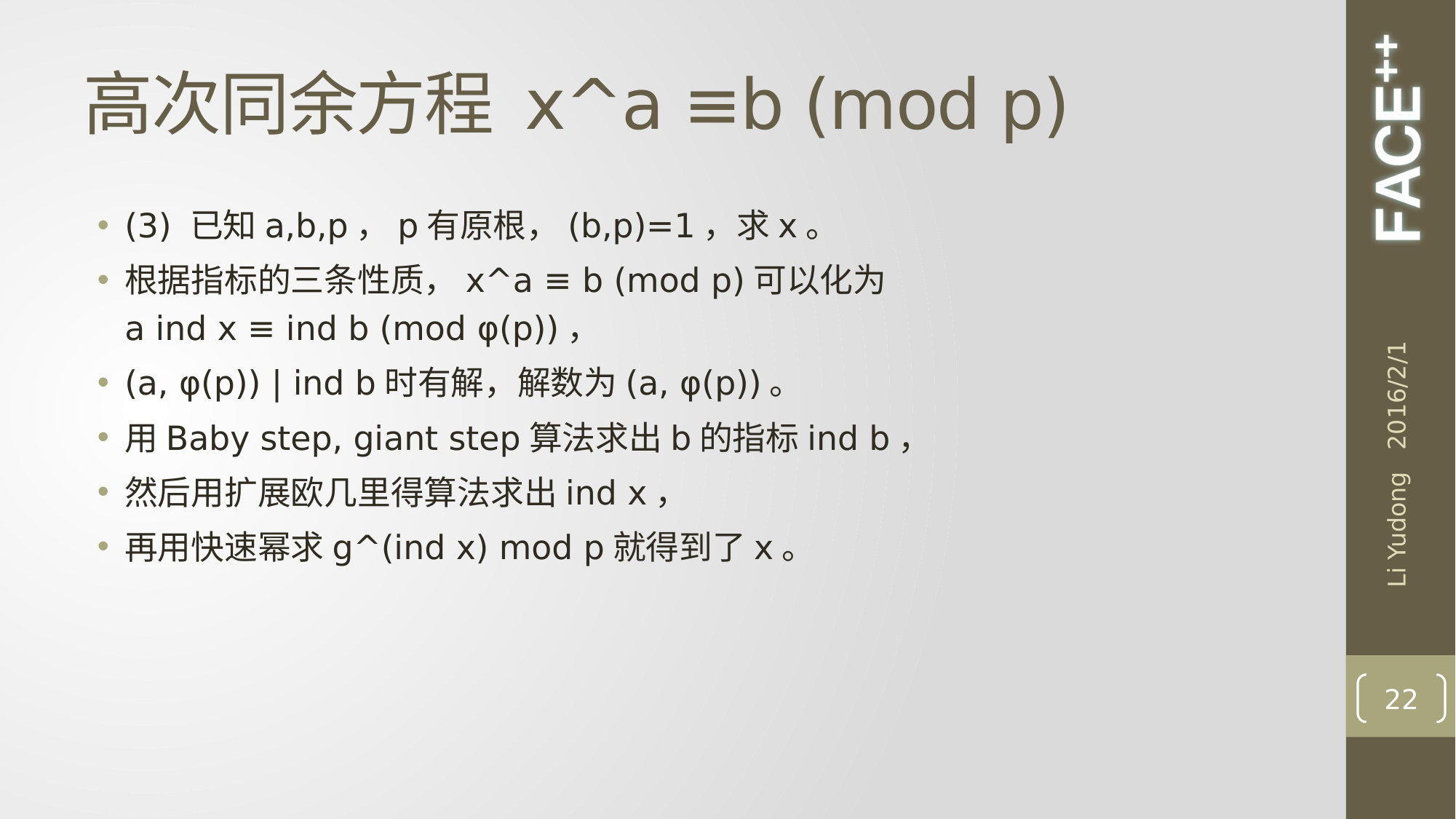

# 高次同余方程 x^a ≡b (mod p)
(3) 已知a,b,p，p有原根，(b,p)=1，求x。
根据指标的三条性质，x^a ≡ b (mod p)可以化为a ind x ≡ ind b (mod φ(p))，
(a, φ(p)) | ind b时有解，解数为(a, φ(p))。
用Baby step, giant step算法求出b的指标ind b，
然后用扩展欧几里得算法求出ind x，
再用快速幂求g^(ind x) mod p就得到了x。
2016/2/1
Li Yudong
22